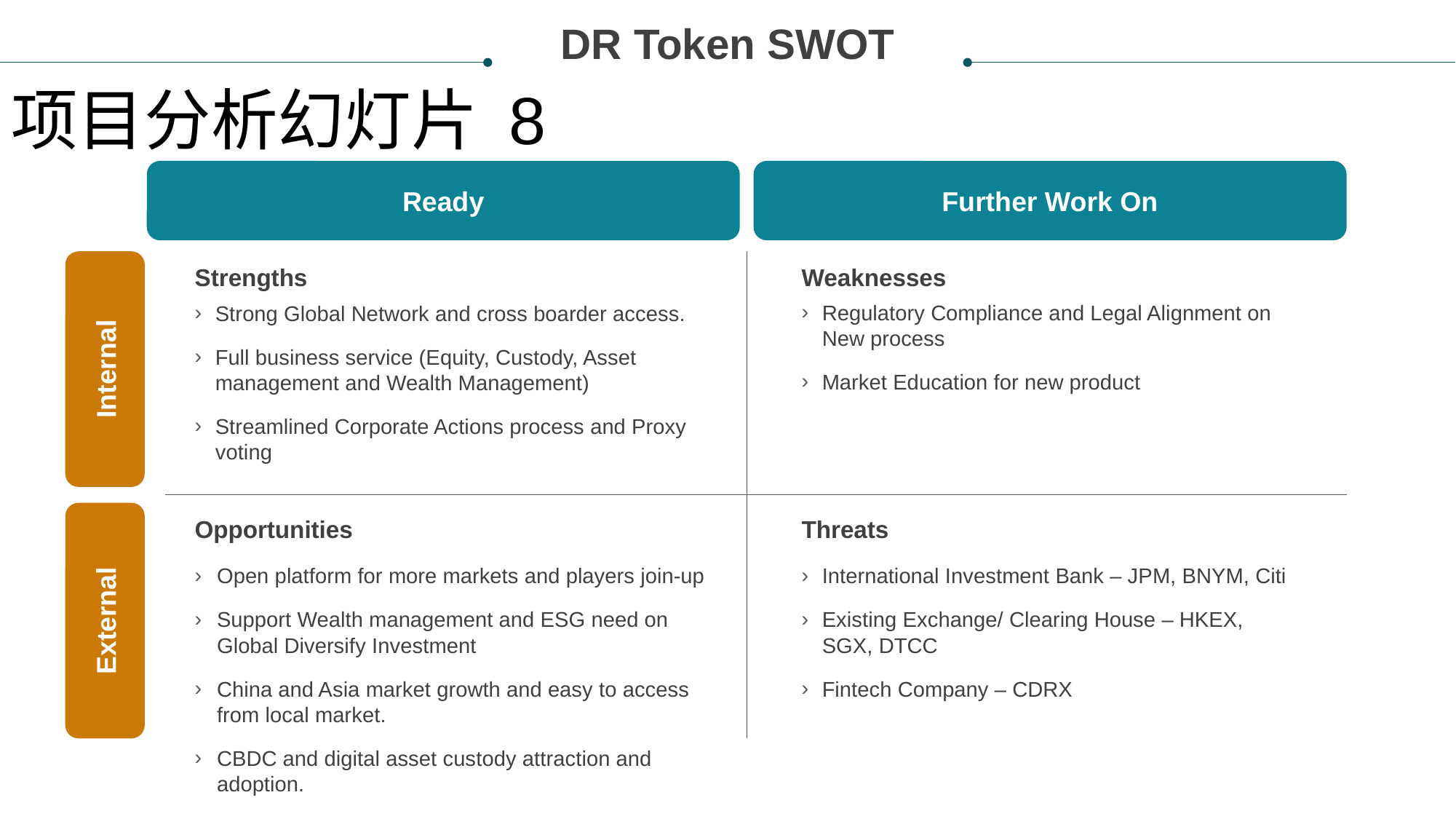

DR Token SWOT
项目分析幻灯片 8
Ready
Further Work On
Strengths
Weaknesses
Regulatory Compliance and Legal Alignment on New process
Market Education for new product

Strong Global Network and cross boarder access.
Full business service (Equity, Custody, Asset management and Wealth Management)
Streamlined Corporate Actions process and Proxy voting
Internal
Opportunities
Threats
Open platform for more markets and players join-up
Support Wealth management and ESG need on Global Diversify Investment
China and Asia market growth and easy to access from local market.
CBDC and digital asset custody attraction and adoption.
International Investment Bank – JPM, BNYM, Citi
Existing Exchange/ Clearing House – HKEX, SGX, DTCC
Fintech Company – CDRX
External